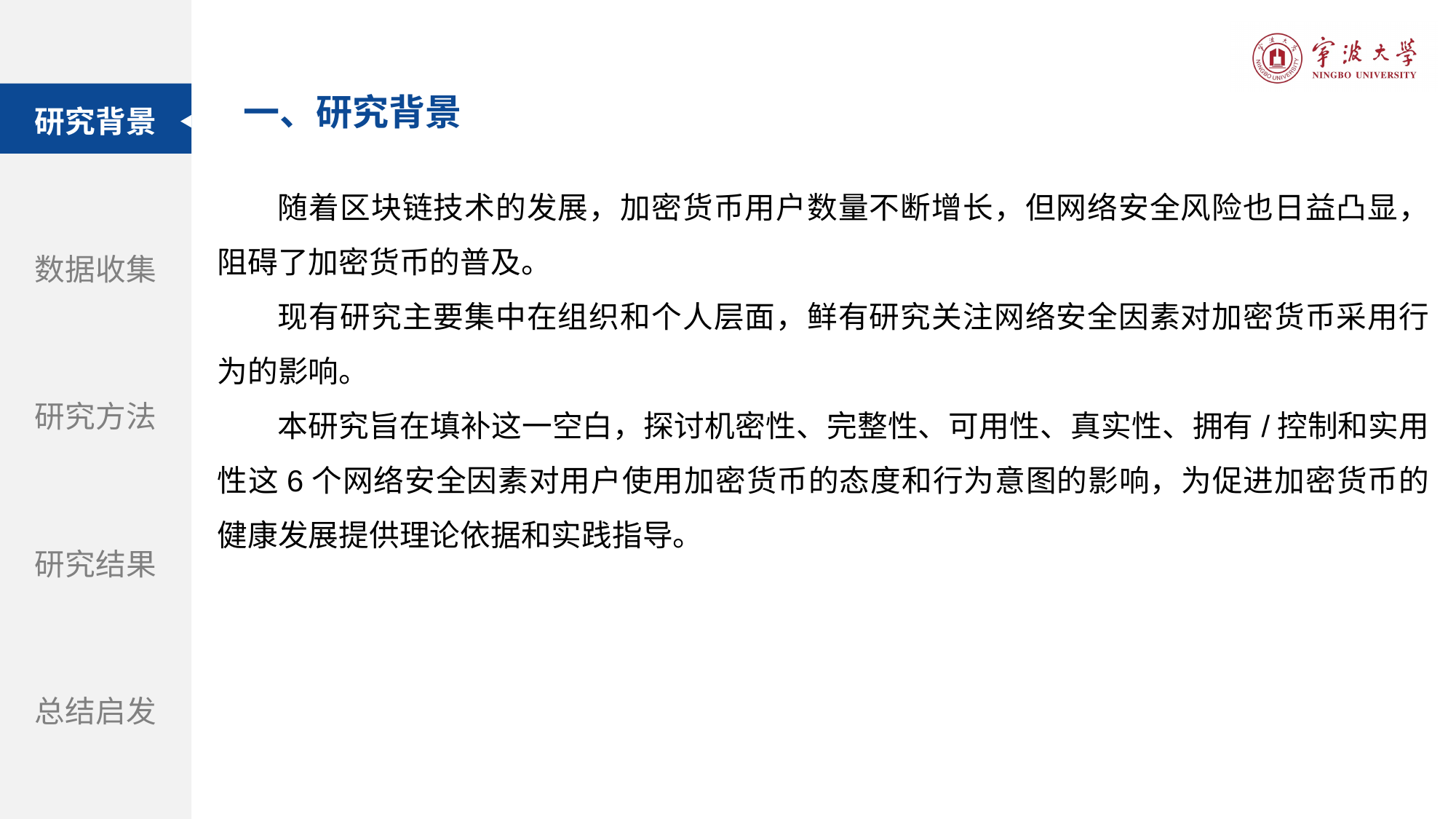

研究背景
数据收集
研究方法
研究结果
总结启发
一、研究背景
随着区块链技术的发展，加密货币用户数量不断增长，但网络安全风险也日益凸显，阻碍了加密货币的普及。
现有研究主要集中在组织和个人层面，鲜有研究关注网络安全因素对加密货币采用行为的影响。
本研究旨在填补这一空白，探讨机密性、完整性、可用性、真实性、拥有/控制和实用性这6个网络安全因素对用户使用加密货币的态度和行为意图的影响，为促进加密货币的健康发展提供理论依据和实践指导。
题目：自动驾驶汽车和街道设计：使用虚拟现实实验探索中央分隔带在提高行人过街安全性方面的作用
期刊：Accident Analysis and Prevention